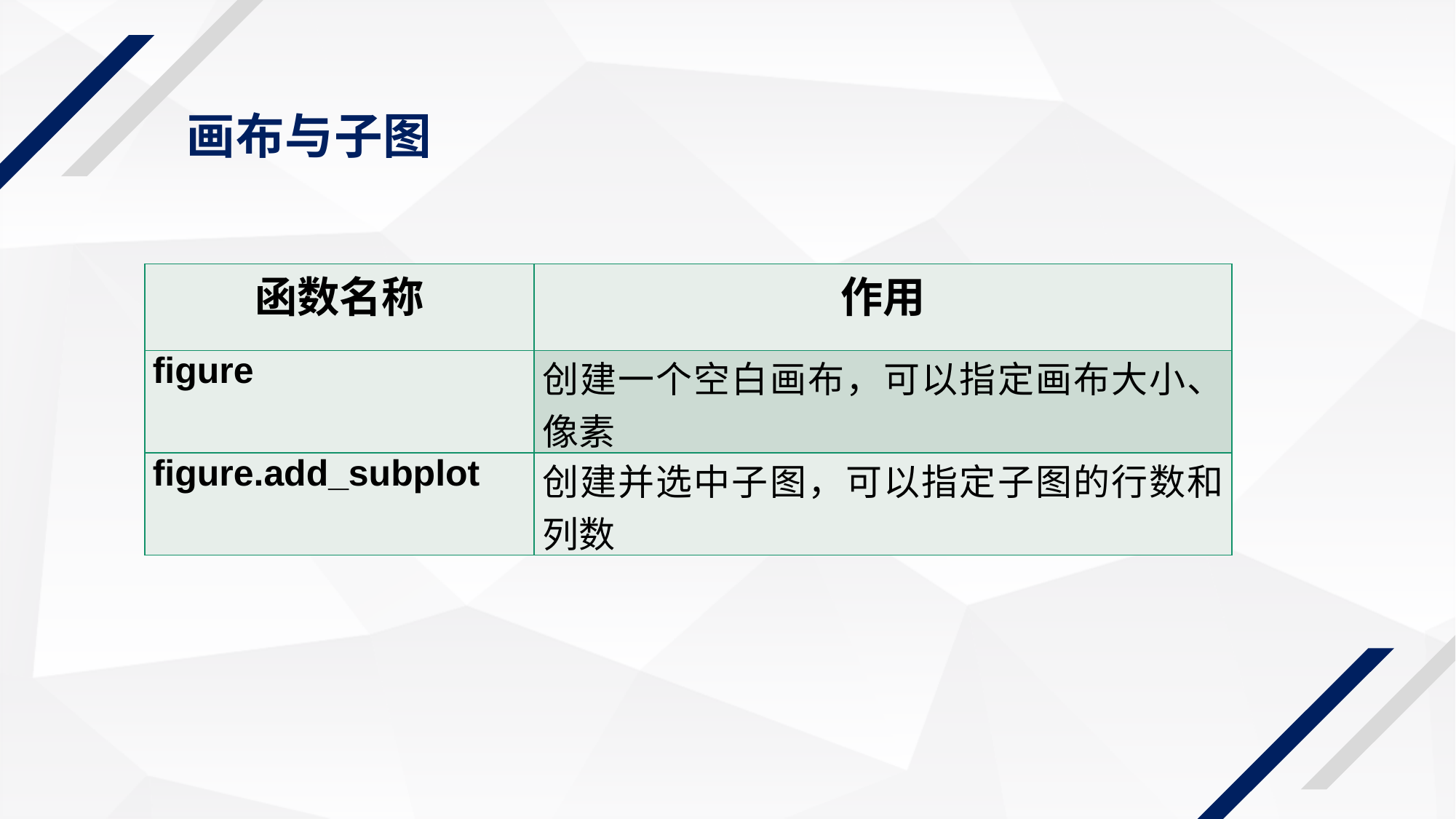

画布与子图
| 函数名称 | 作用 |
| --- | --- |
| figure | 创建一个空白画布，可以指定画布大小、像素 |
| figure.add\_subplot | 创建并选中子图，可以指定子图的行数和列数 |